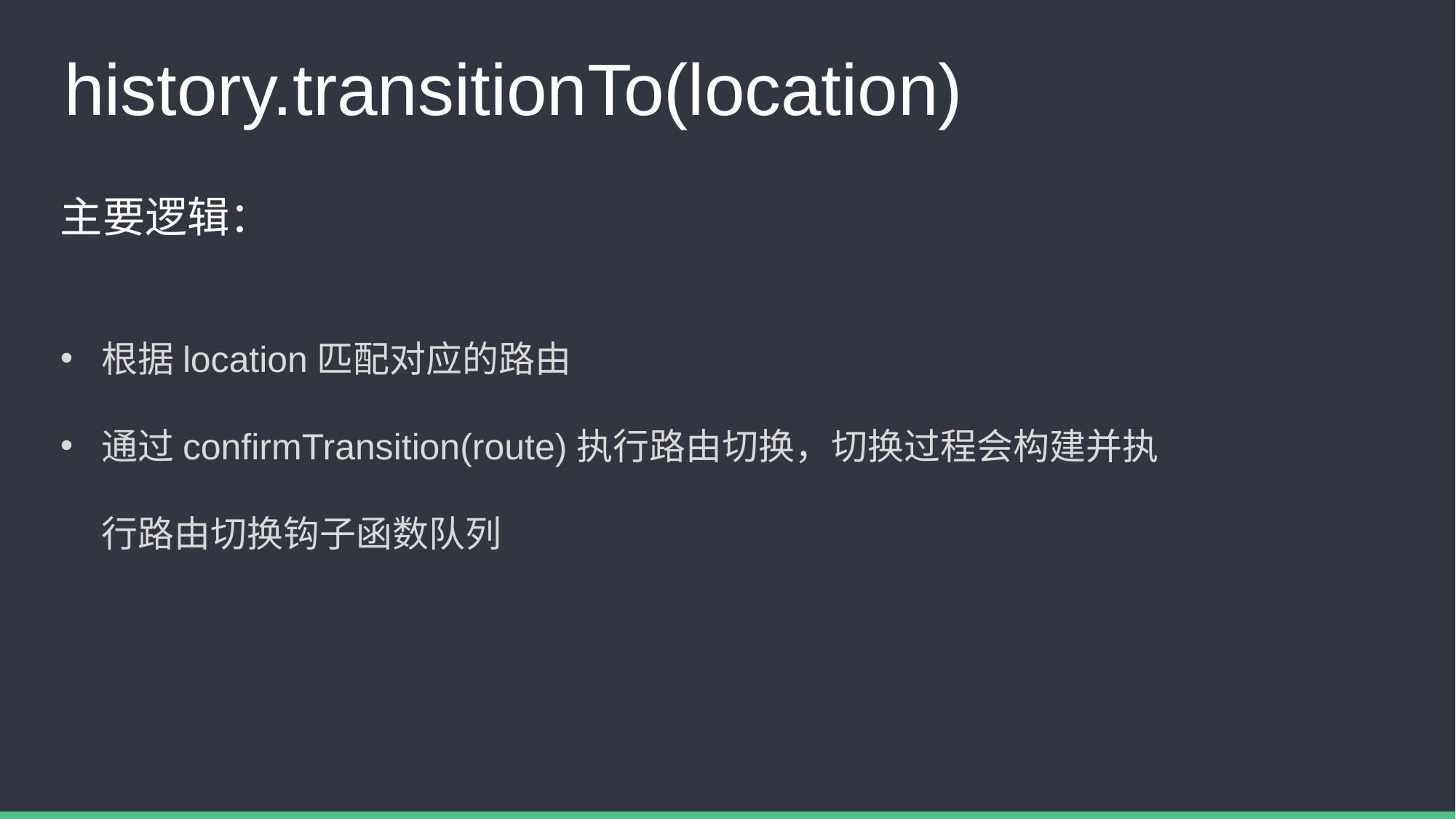

# history.transitionTo(location)
主要逻辑：
根据location匹配对应的路由
通过confirmTransition(route)执行路由切换，切换过程会构建并执行路由切换钩子函数队列